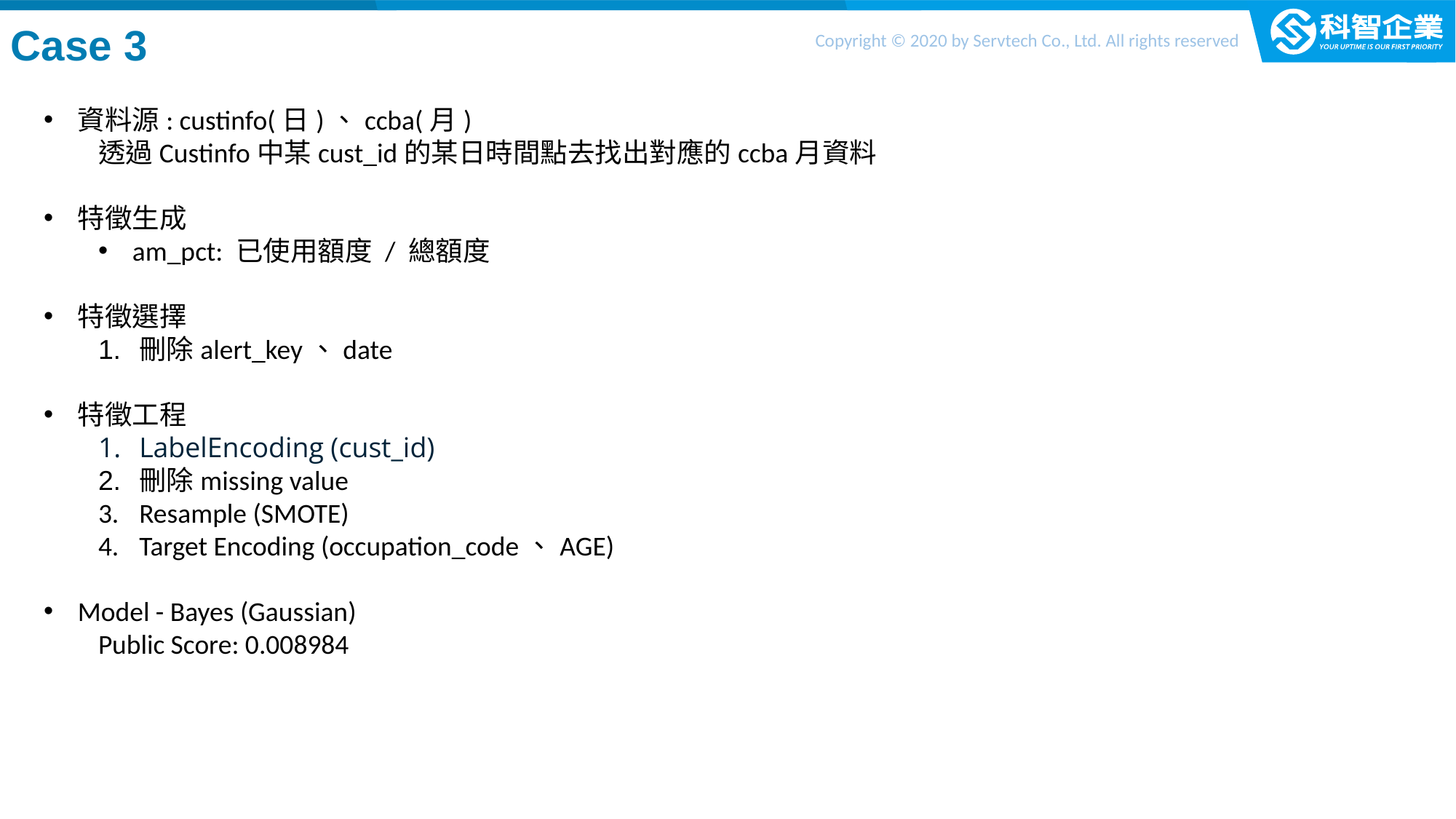

Case 3
資料源: custinfo(日)、ccba(月)
透過Custinfo中某cust_id的某日時間點去找出對應的ccba月資料

特徵生成
am_pct: 已使用額度 / 總額度

特徵選擇
刪除alert_key、date

特徵工程
LabelEncoding (cust_id)
刪除missing value
Resample (SMOTE)
Target Encoding (occupation_code、AGE)

Model - Bayes (Gaussian)
Public Score: 0.008984